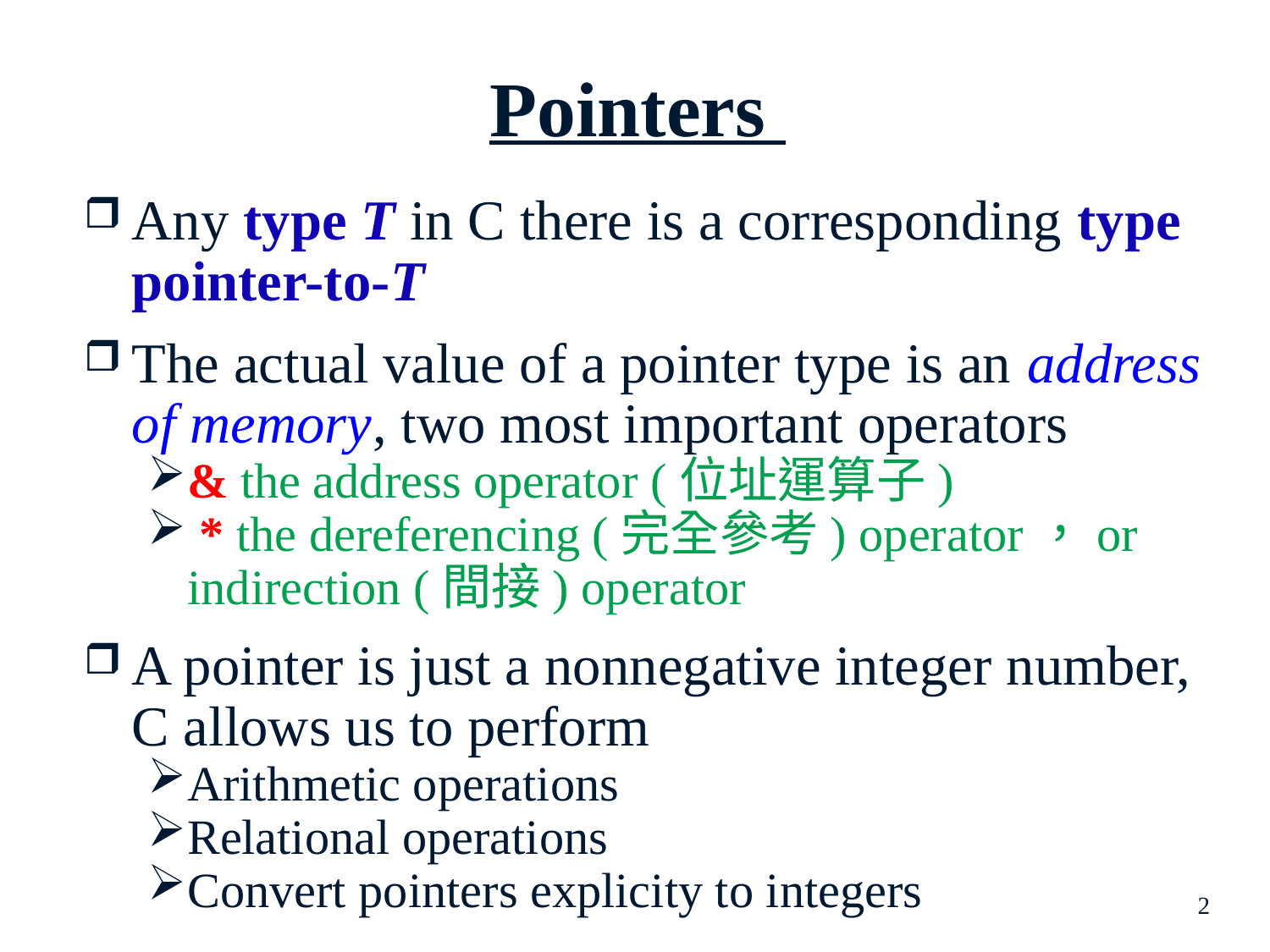

Pointers
Any type T in C there is a corresponding type pointer-to-T
The actual value of a pointer type is an address of memory, two most important operators
& the address operator (位址運算子)
 * the dereferencing (完全參考) operator，or indirection (間接) operator
A pointer is just a nonnegative integer number, C allows us to perform
Arithmetic operations
Relational operations
Convert pointers explicity to integers
2
2